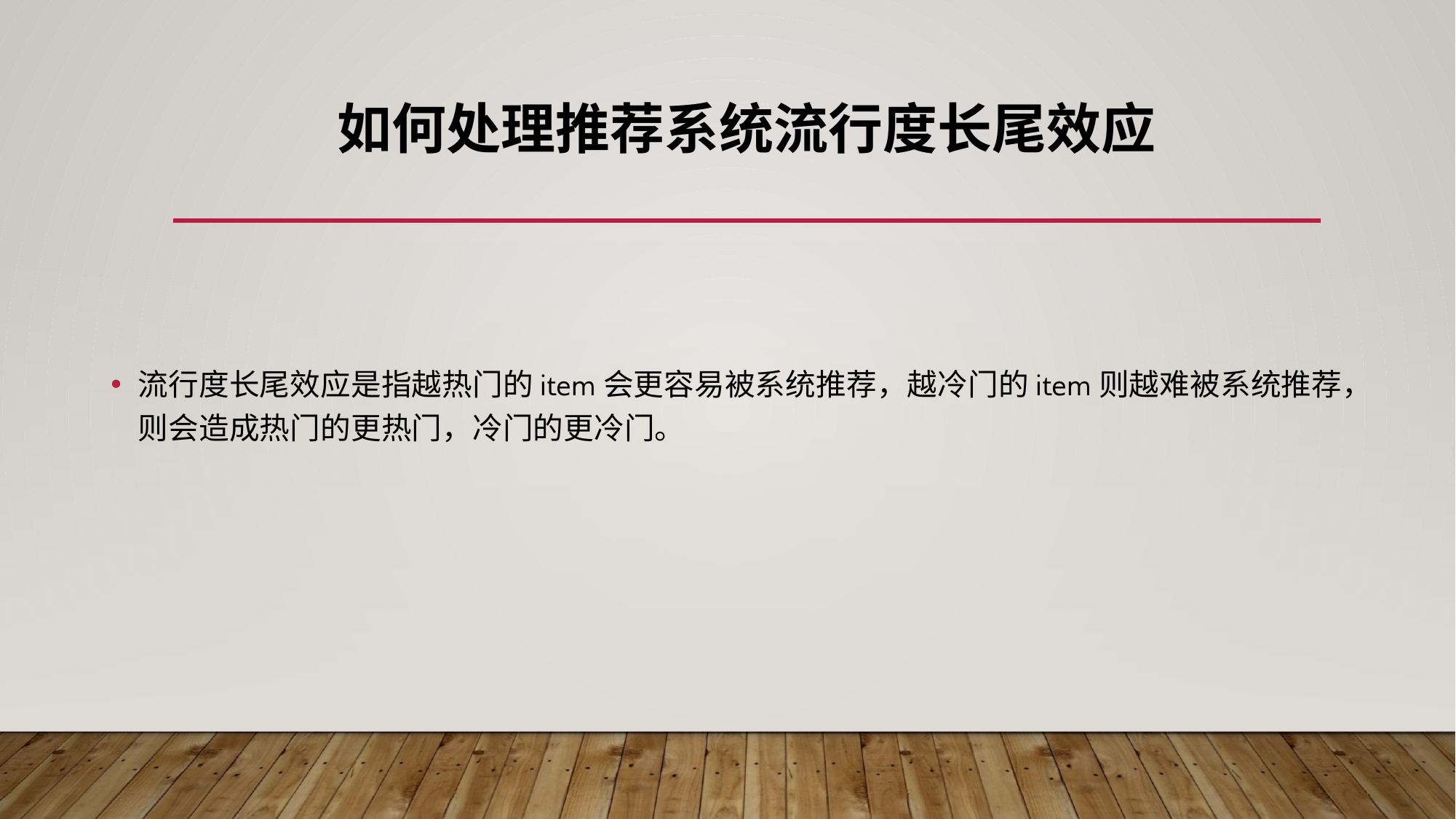

# 如何处理推荐系统流行度长尾效应

流行度长尾效应是指越热门的item会更容易被系统推荐，越冷门的item则越难被系统推荐，则会造成热门的更热门，冷门的更冷门。